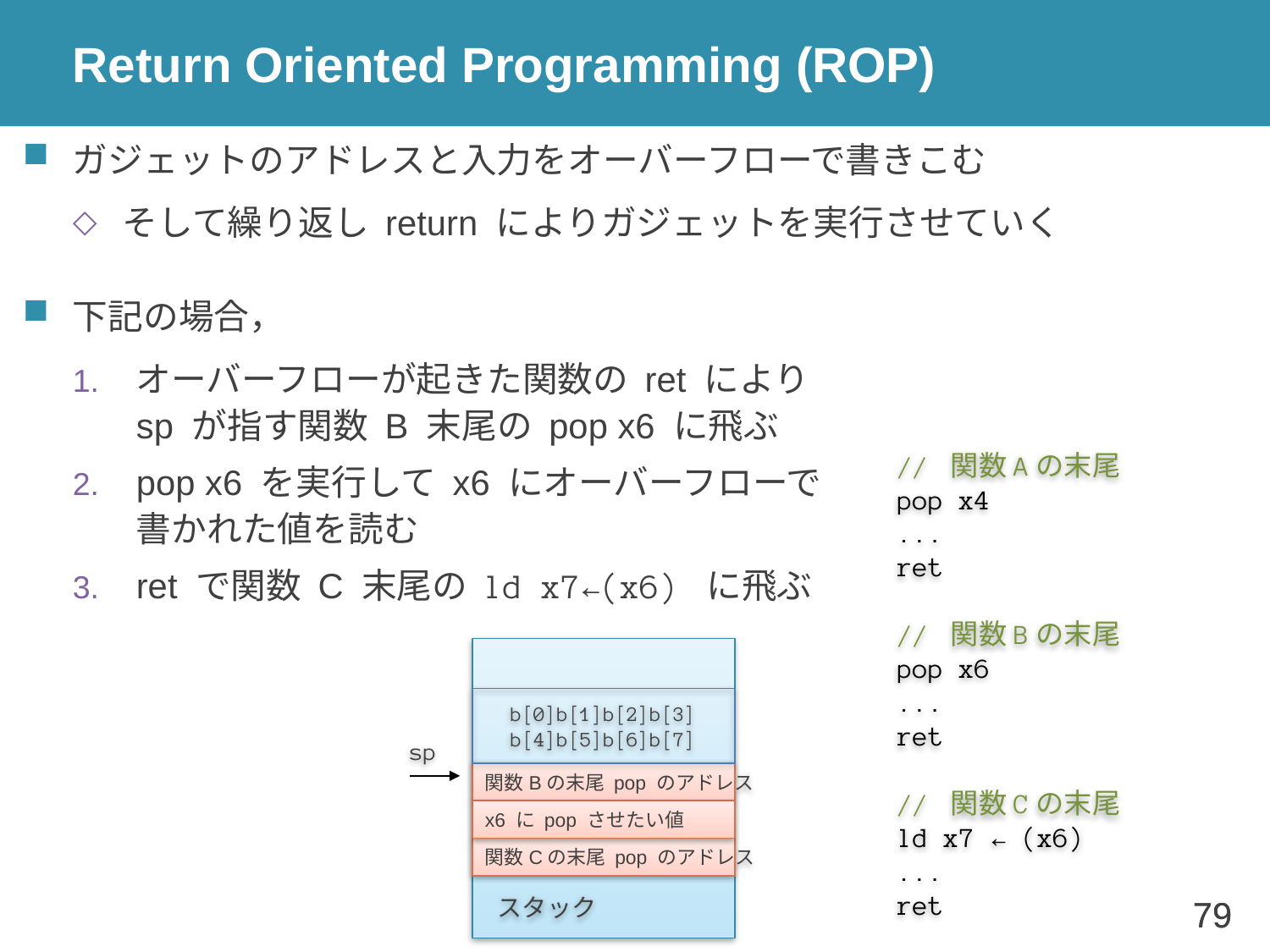

# Return Oriented Programming (ROP)
ガジェットのアドレスと入力をオーバーフローで書きこむ
そして繰り返し return によりガジェットを実行させていく
下記の場合，
オーバーフローが起きた関数の ret により
sp が指す関数 B 末尾の pop x6 に飛ぶ
pop x6 を実行して x6 にオーバーフローで
書かれた値を読む
ret で関数 C 末尾の ld x7←(x6) に飛ぶ

// 関数Aの末尾
pop x4
...
ret

// 関数Bの末尾
pop x6
...
ret

// 関数Cの末尾
ld x7 ← (x6)
...
ret

b[0]b[1]b[2]b[3]
b[4]b[5]b[6]b[7]
sp
関数Bの末尾 pop のアドレス
x6 に pop させたい値
関数Cの末尾 pop のアドレス
スタック